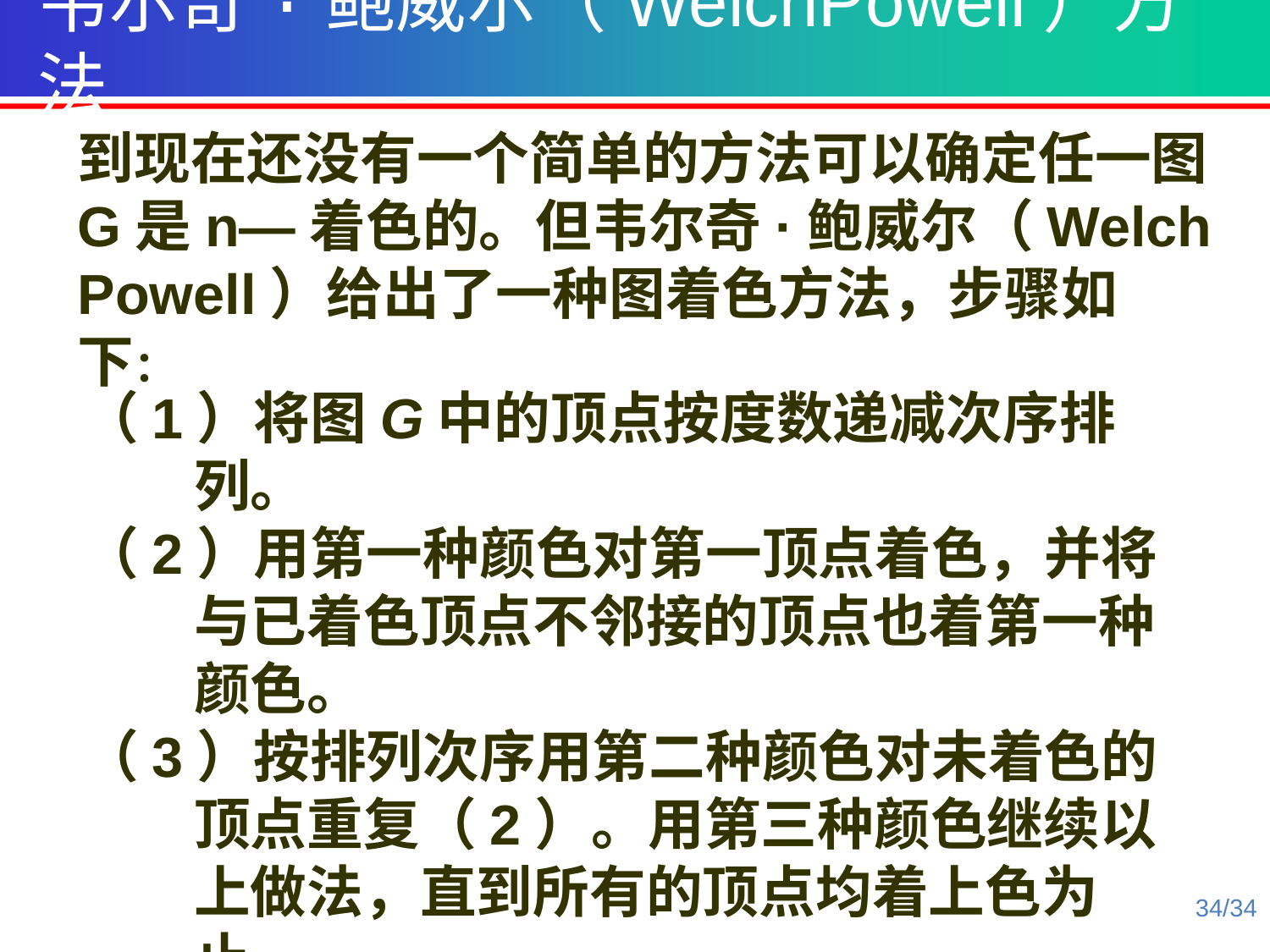

韦尔奇·鲍威尔（WelchPowell）方法
到现在还没有一个简单的方法可以确定任一图G是n―着色的。但韦尔奇·鲍威尔（Welch Powell）给出了一种图着色方法，步骤如下：
（1）将图G中的顶点按度数递减次序排列。
（2）用第一种颜色对第一顶点着色，并将与已着色顶点不邻接的顶点也着第一种颜色。
（3）按排列次序用第二种颜色对未着色的顶点重复（2）。用第三种颜色继续以上做法，直到所有的顶点均着上色为止。
34/34